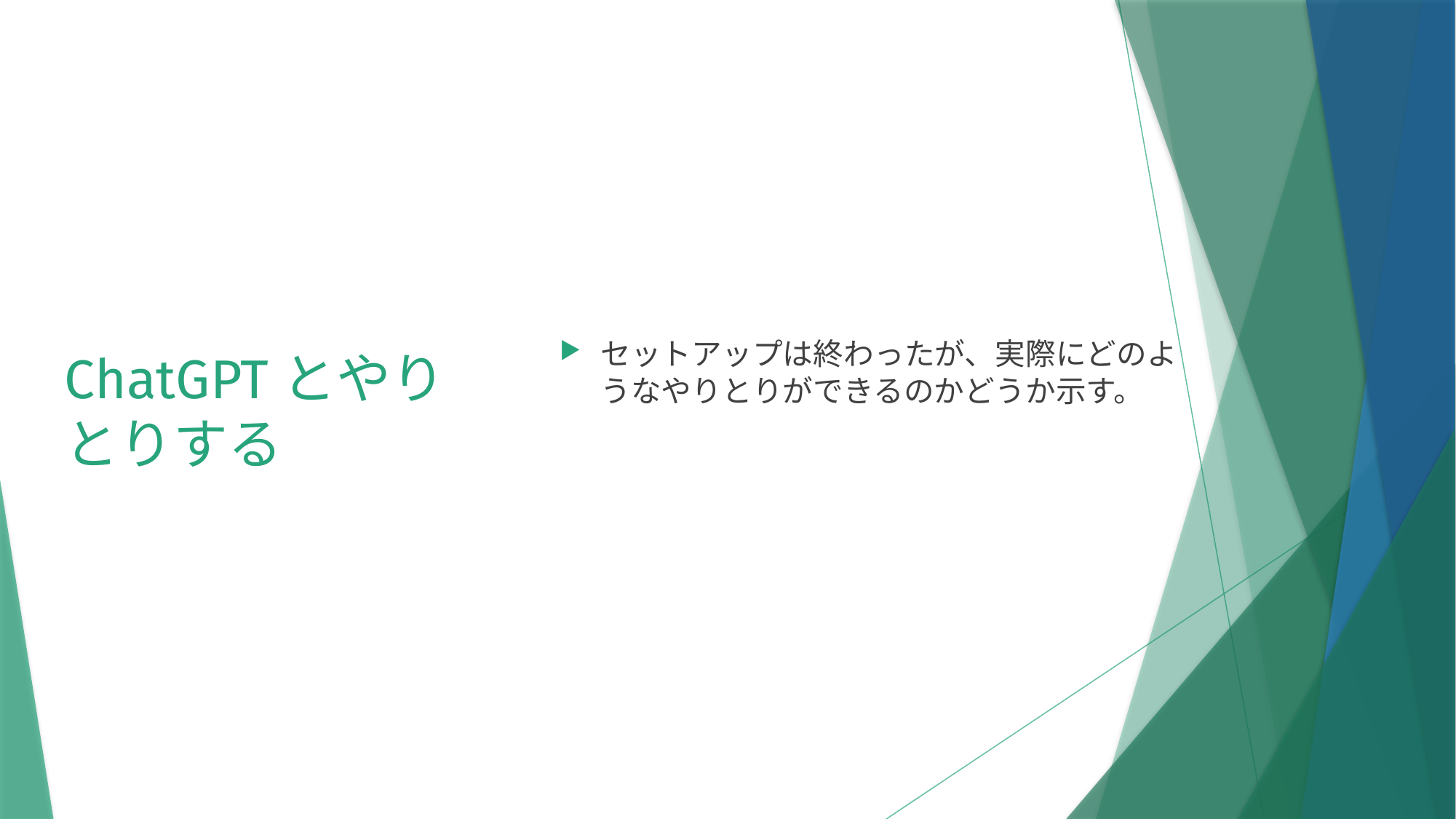

# ChatGPTとやりとりする
セットアップは終わったが、実際にどのようなやりとりができるのかどうか示す。